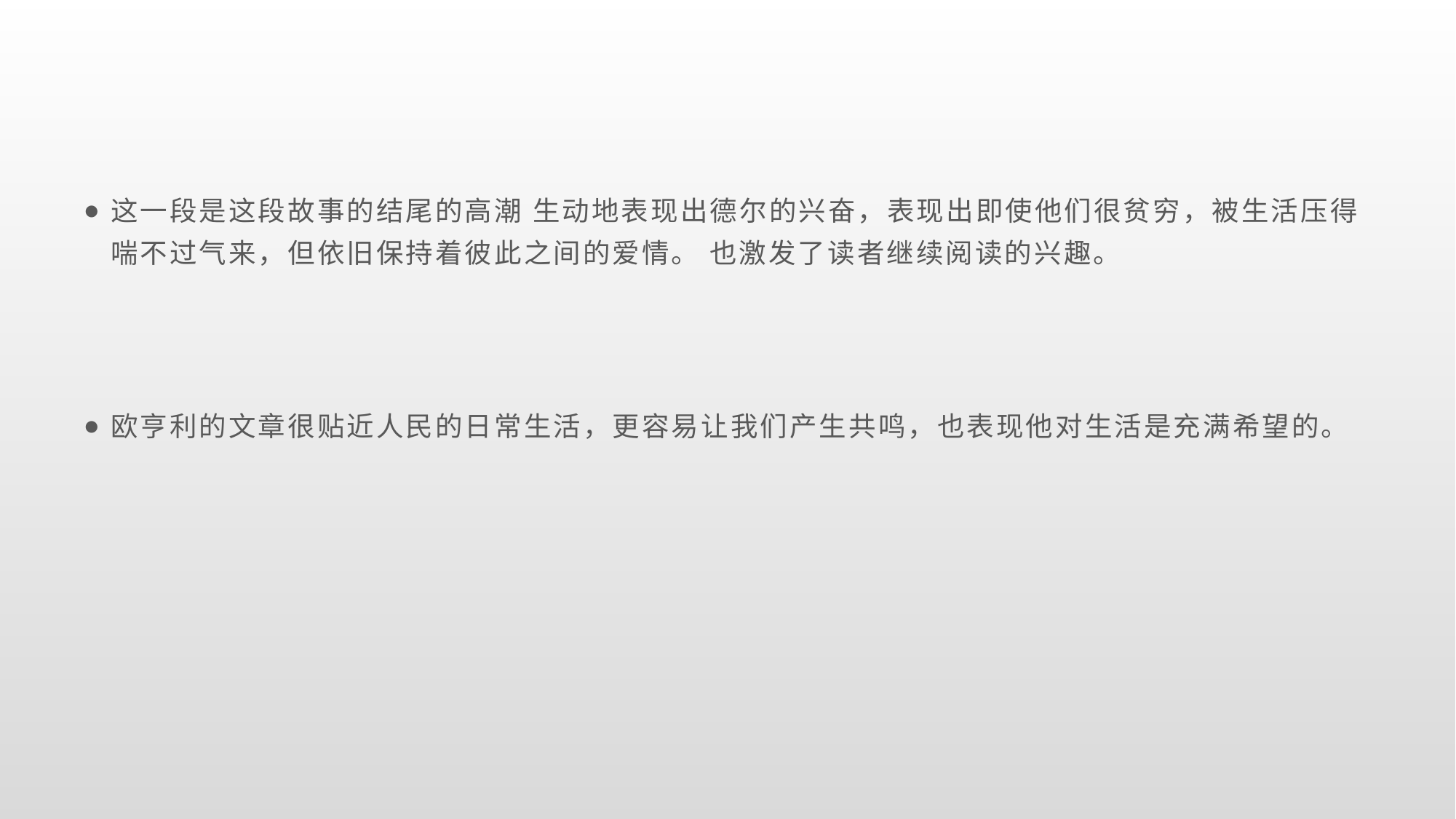

这一段是这段故事的结尾的高潮 生动地表现出德尔的兴奋，表现出即使他们很贫穷，被生活压得喘不过气来，但依旧保持着彼此之间的爱情。 也激发了读者继续阅读的兴趣。

欧亨利的文章很贴近人民的日常生活，更容易让我们产生共鸣，也表现他对生活是充满希望的。